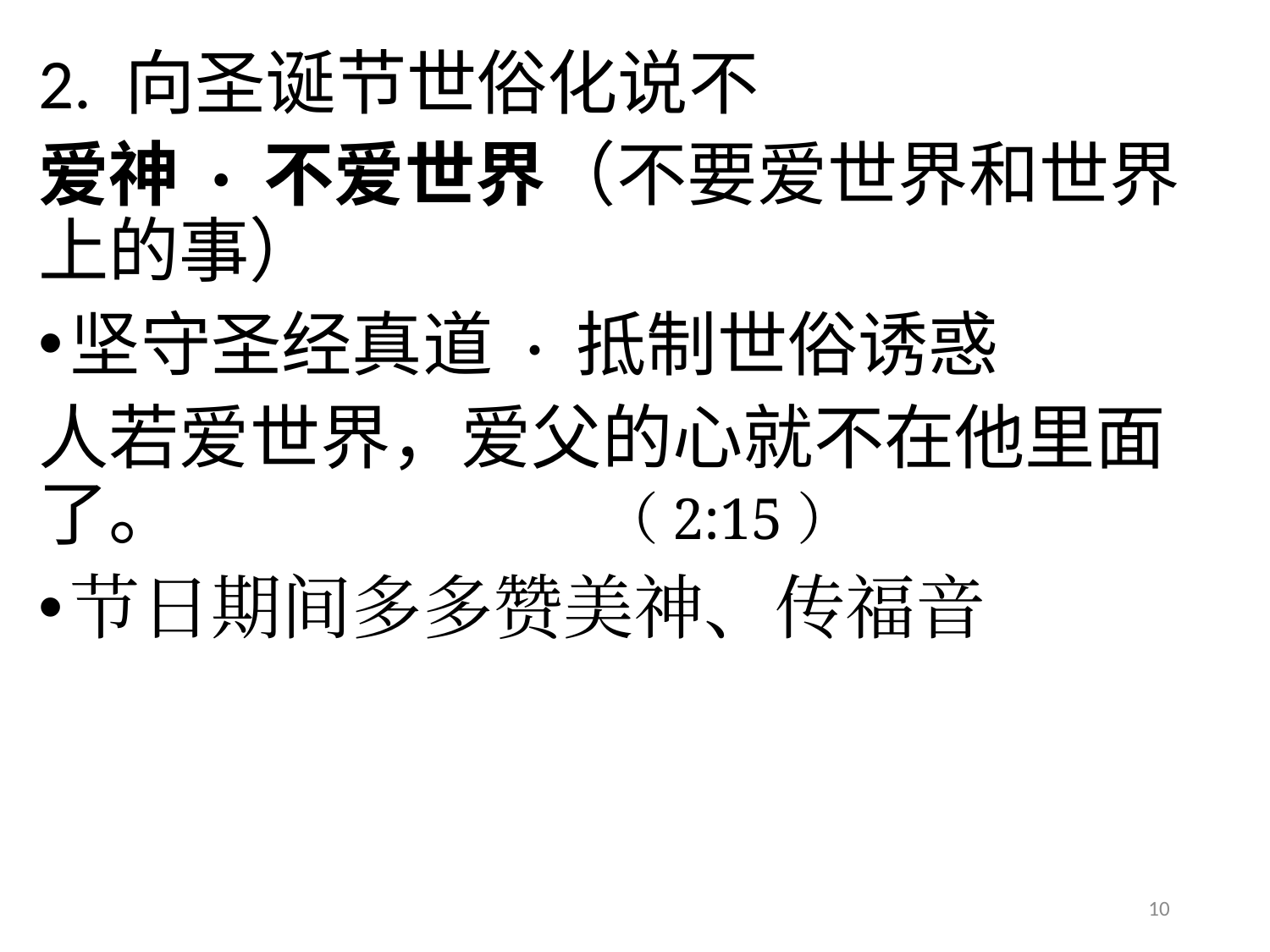

# 2. 向圣诞节世俗化说不
爱神 · 不爱世界（不要爱世界和世界上的事）
坚守圣经真道 · 抵制世俗诱惑
人若爱世界，爱父的心就不在他里面了。                             （2:15）
节日期间多多赞美神、传福音
10